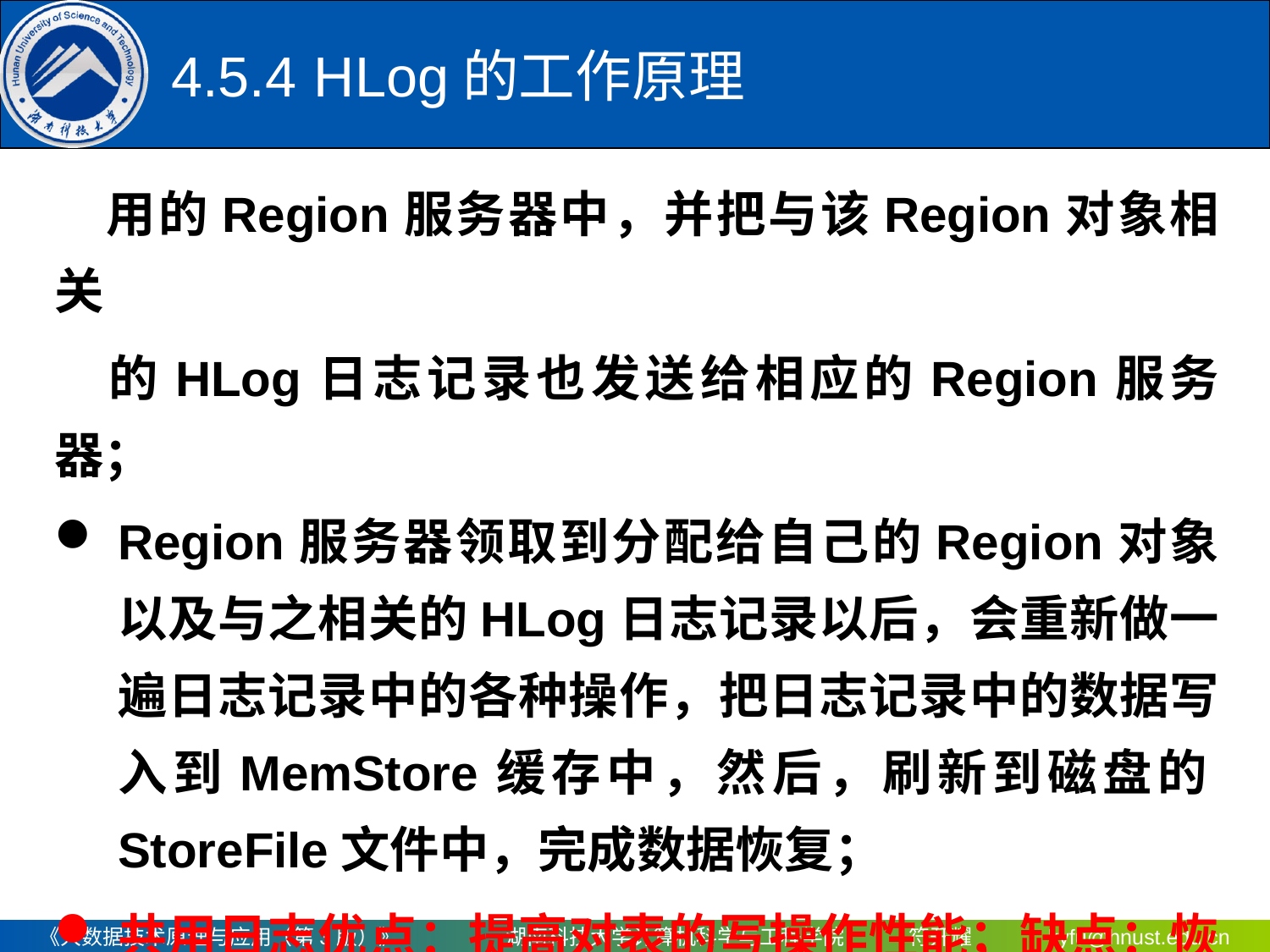

4.5.4	 HLog的工作原理
　用的Region服务器中，并把与该Region对象相关
　的HLog日志记录也发送给相应的Region服务器；
Region服务器领取到分配给自己的Region对象以及与之相关的HLog日志记录以后，会重新做一遍日志记录中的各种操作，把日志记录中的数据写入到MemStore缓存中，然后，刷新到磁盘的StoreFile文件中，完成数据恢复；
共用日志优点：提高对表的写操作性能；缺点：恢复时需要分拆日志。